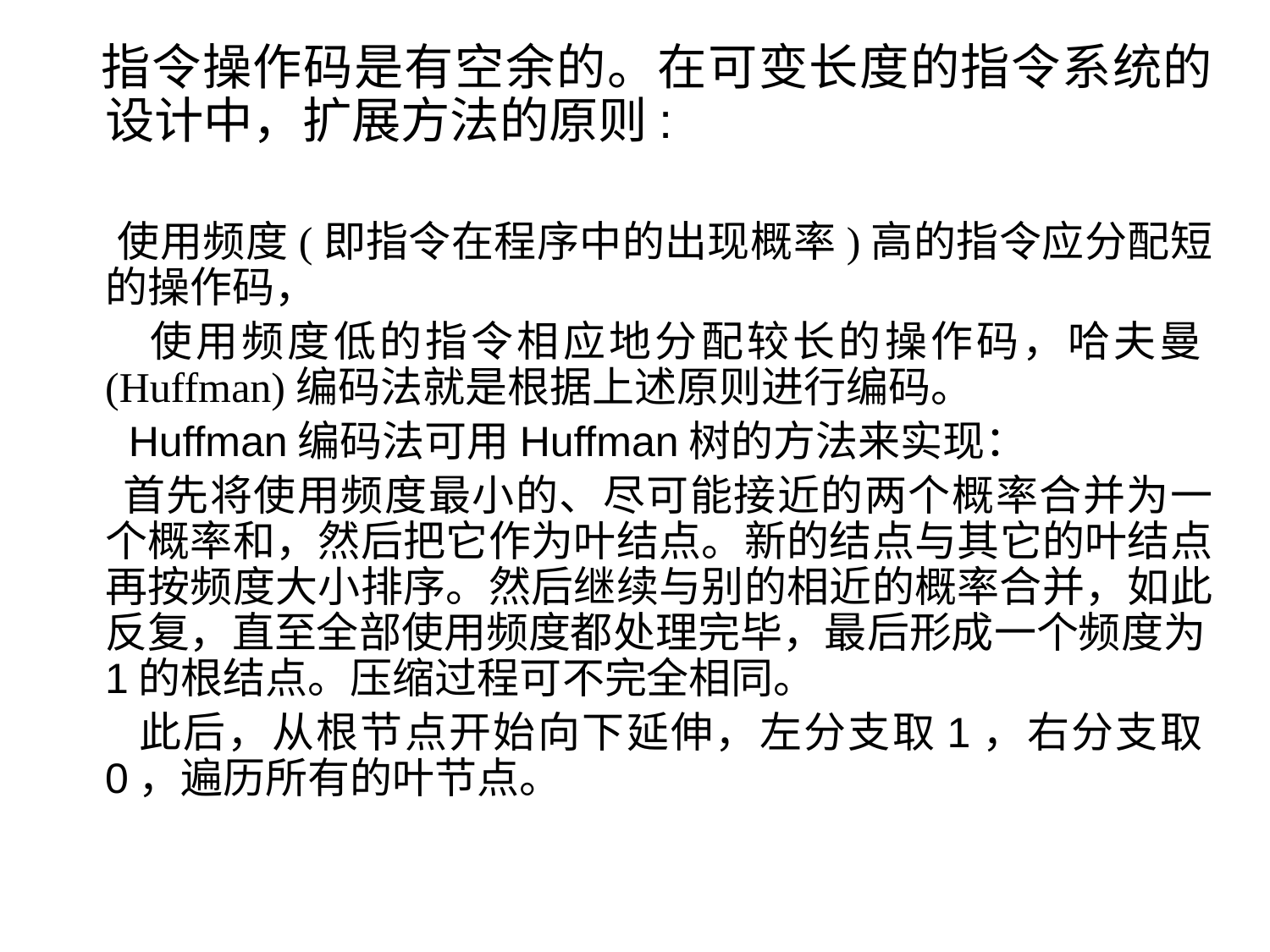

指令操作码是有空余的。在可变长度的指令系统的设计中，扩展方法的原则:

     使用频度(即指令在程序中的出现概率)高的指令应分配短的操作码，
      使用频度低的指令相应地分配较长的操作码，哈夫曼(Huffman)编码法就是根据上述原则进行编码。
      Huffman编码法可用Huffman树的方法来实现：
     首先将使用频度最小的、尽可能接近的两个概率合并为一个概率和，然后把它作为叶结点。新的结点与其它的叶结点再按频度大小排序。然后继续与别的相近的概率合并，如此反复，直至全部使用频度都处理完毕，最后形成一个频度为1的根结点。压缩过程可不完全相同。
      此后，从根节点开始向下延伸，左分支取1，右分支取0，遍历所有的叶节点。